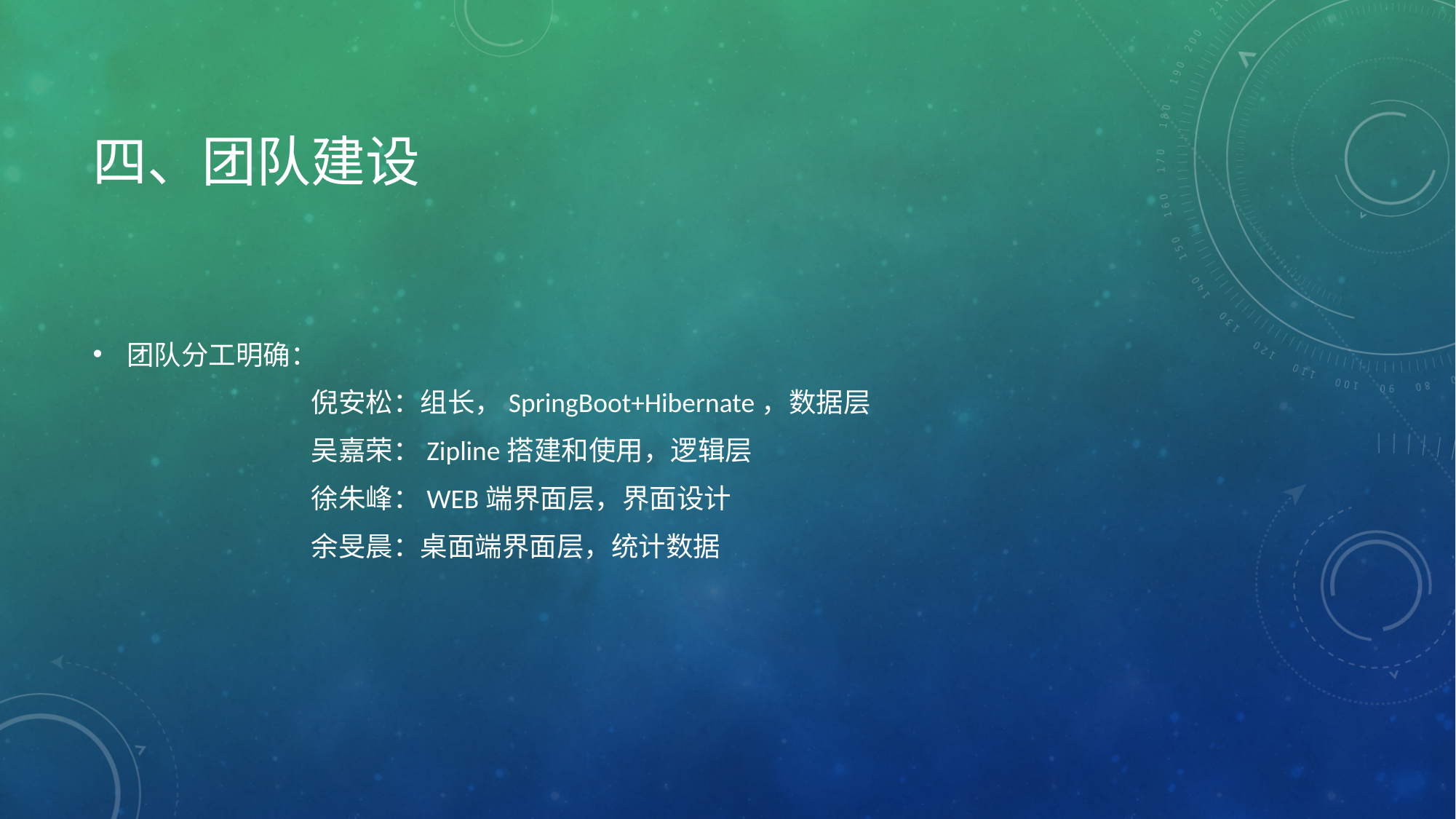

# 四、团队建设
团队分工明确：
		倪安松：组长，SpringBoot+Hibernate，数据层
		吴嘉荣：Zipline搭建和使用，逻辑层
		徐朱峰：WEB端界面层，界面设计
		余旻晨：桌面端界面层，统计数据